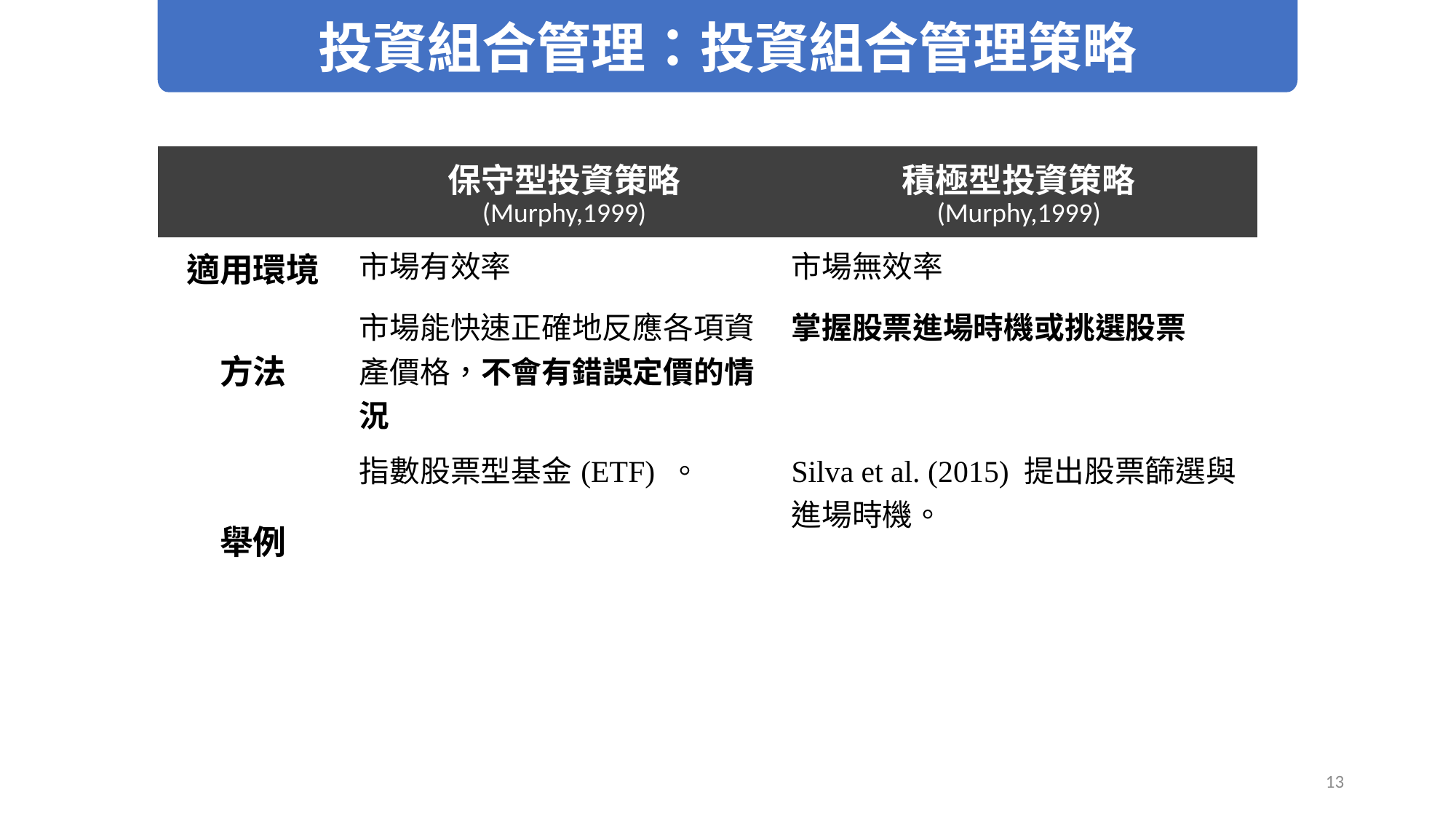

投資組合管理：投資組合管理策略
|  | 保守型投資策略 (Murphy,1999) | 積極型投資策略 (Murphy,1999) |
| --- | --- | --- |
| 適用環境 | 市場有效率 | 市場無效率 |
| 方法 | 市場能快速正確地反應各項資產價格，不會有錯誤定價的情況 | 掌握股票進場時機或挑選股票 |
| 舉例 | 指數股票型基金(ETF) 。 | Silva et al. (2015) 提出股票篩選與進場時機。 |
13